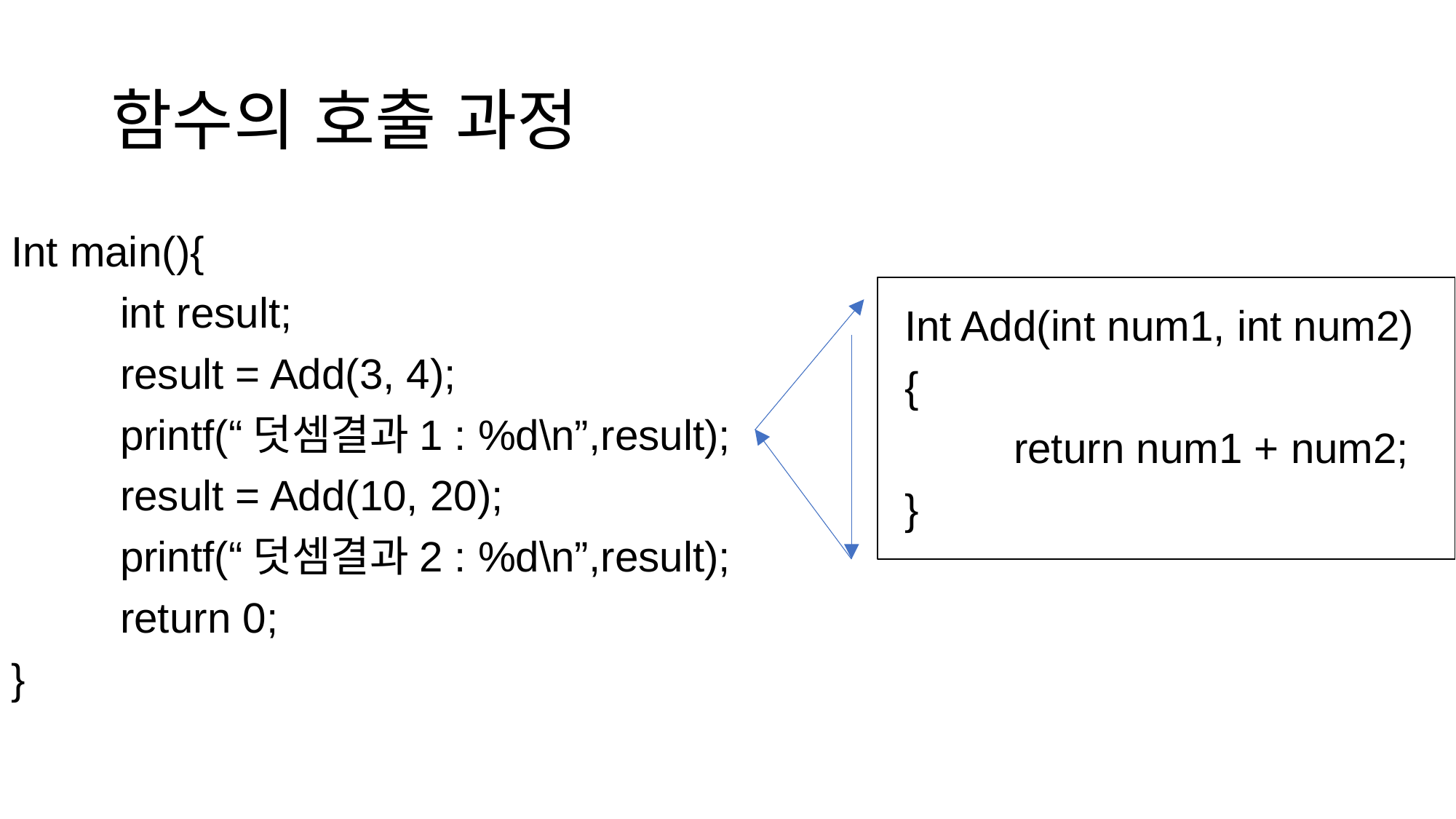

# 함수의 호출 과정
Int main(){
	int result;
	result = Add(3, 4);
	printf(“덧셈결과1 : %d\n”,result);
	result = Add(10, 20);
	printf(“덧셈결과2 : %d\n”,result);
	return 0;
}

Int Add(int num1, int num2)
{
	return num1 + num2;
}